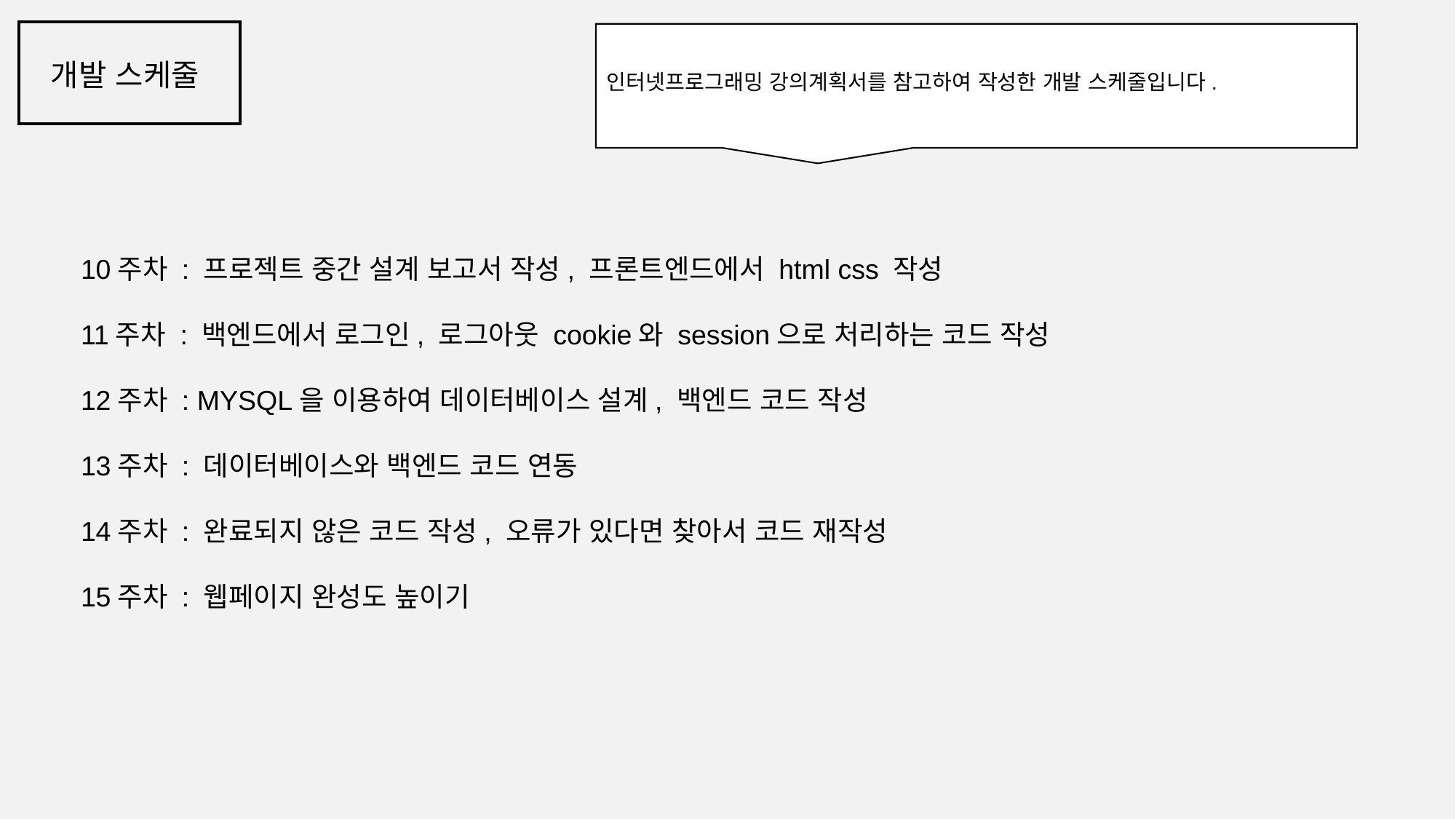

개발 스케줄

인터넷프로그래밍 강의계획서를 참고하여 작성한 개발 스케줄입니다.
10주차 : 프로젝트 중간 설계 보고서 작성, 프론트엔드에서 html css 작성

11주차 : 백엔드에서 로그인, 로그아웃 cookie와 session으로 처리하는 코드 작성

12주차 : MYSQL을 이용하여 데이터베이스 설계, 백엔드 코드 작성

13주차 : 데이터베이스와 백엔드 코드 연동

14주차 : 완료되지 않은 코드 작성, 오류가 있다면 찾아서 코드 재작성

15주차 : 웹페이지 완성도 높이기